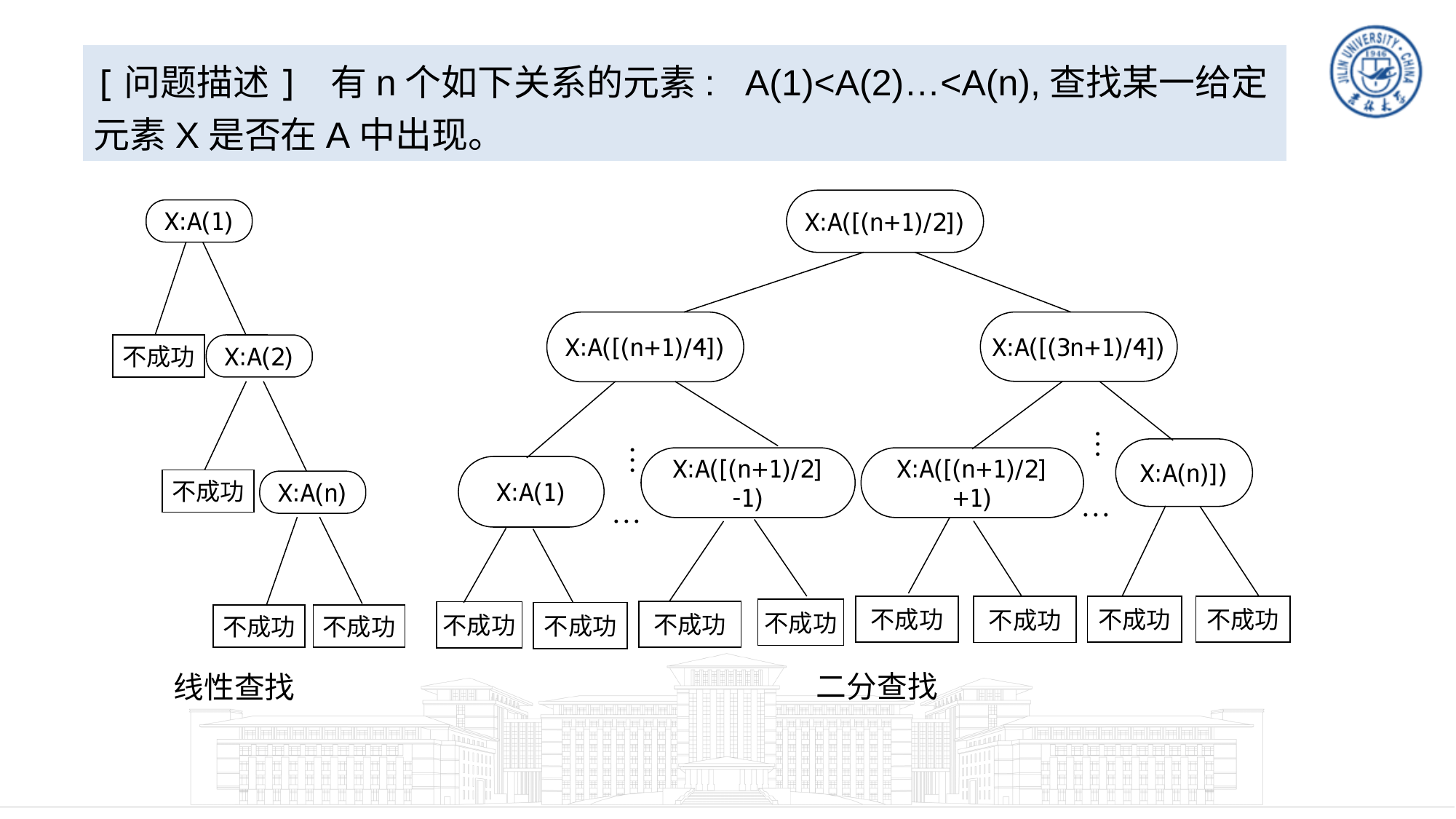

[问题描述] 有n个如下关系的元素:   A(1)<A(2)…<A(n),查找某一给定元素X是否在A中出现。
X:A([(n+1)/2])

X:A([(n+1)/4])
X:A([(3n+1)/4])

…
…
X:A(n)])
X:A([(n+1)/2]
-1)
X:A([(n+1)/2]
+1)
X:A(1)
…
…

不成功
不成功
不成功
不成功
不成功
不成功
不成功
不成功
二分查找
X:A(1)

不成功
X:A(2)

不成功
X:A(n)

不成功
不成功
线性查找
26